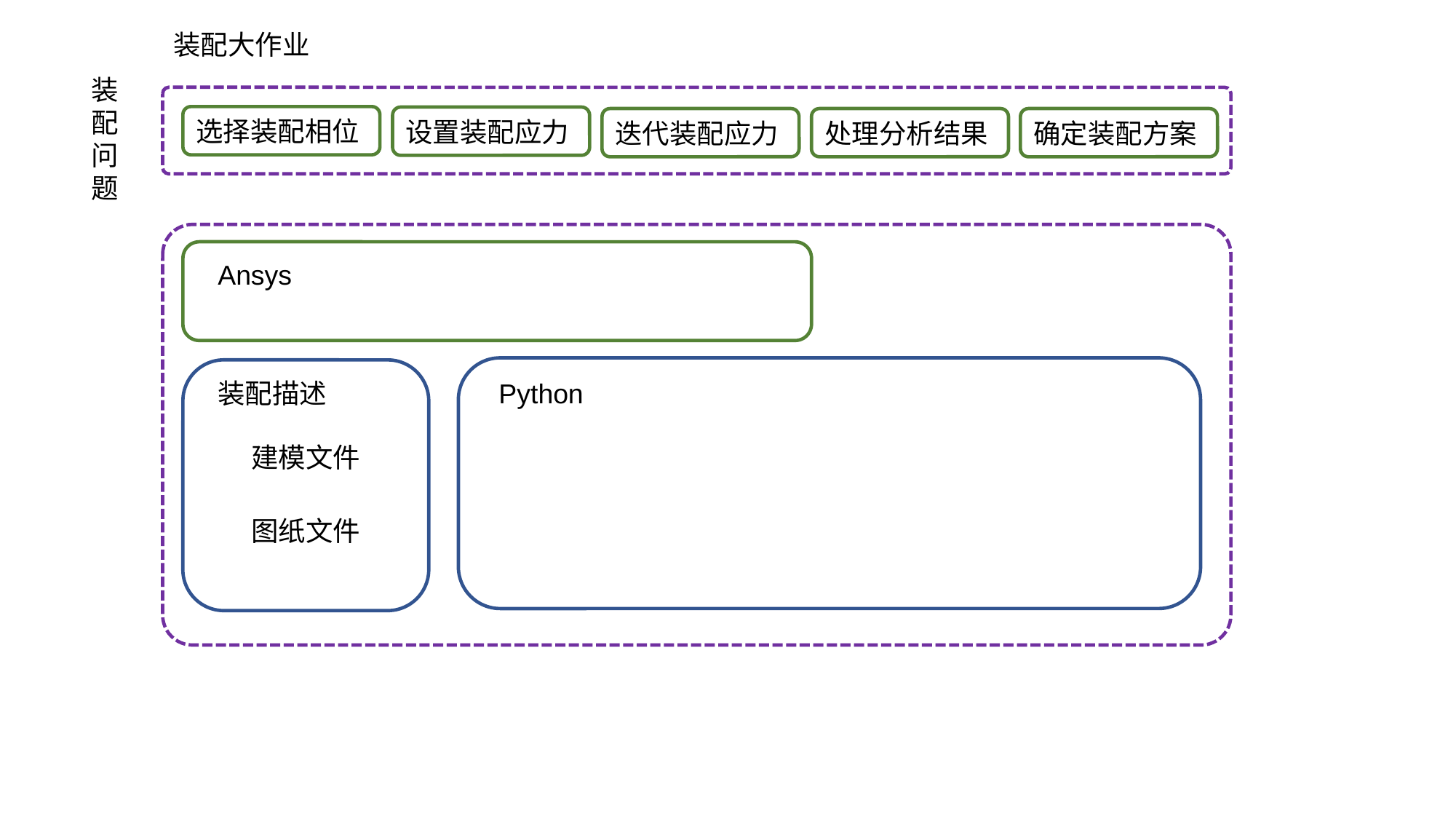

装配大作业
装配问题

选择装配相位
设置装配应力
迭代装配应力
处理分析结果
确定装配方案

Ansys

装配描述
Python
建模文件
图纸文件